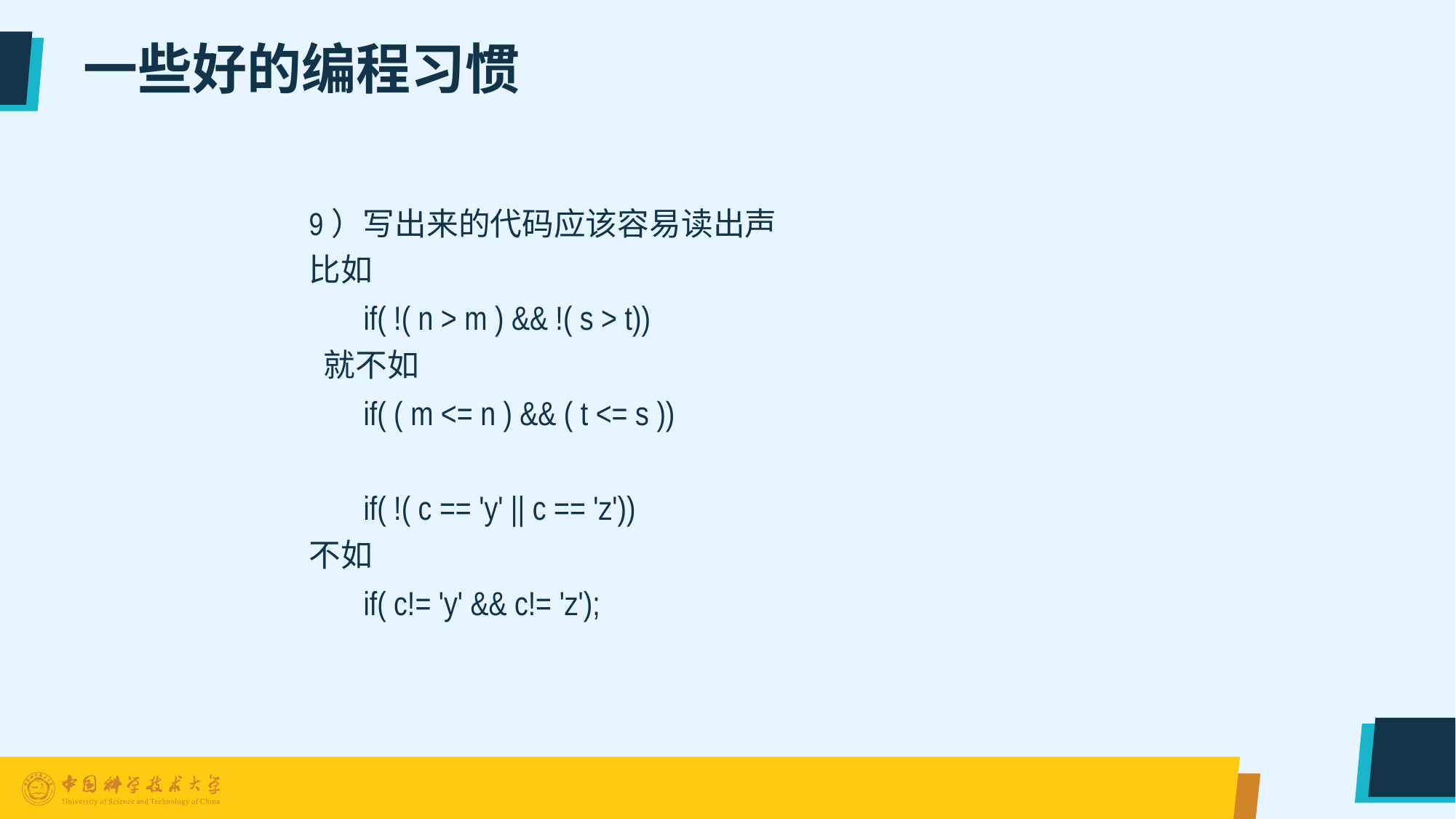

# 一些好的编程习惯
9）写出来的代码应该容易读出声
比如
if( !( n > m ) && !( s > t))
 就不如
if( ( m <= n ) && ( t <= s ))

if( !( c == 'y' || c == 'z'))
不如
if( c!= 'y' && c!= 'z');